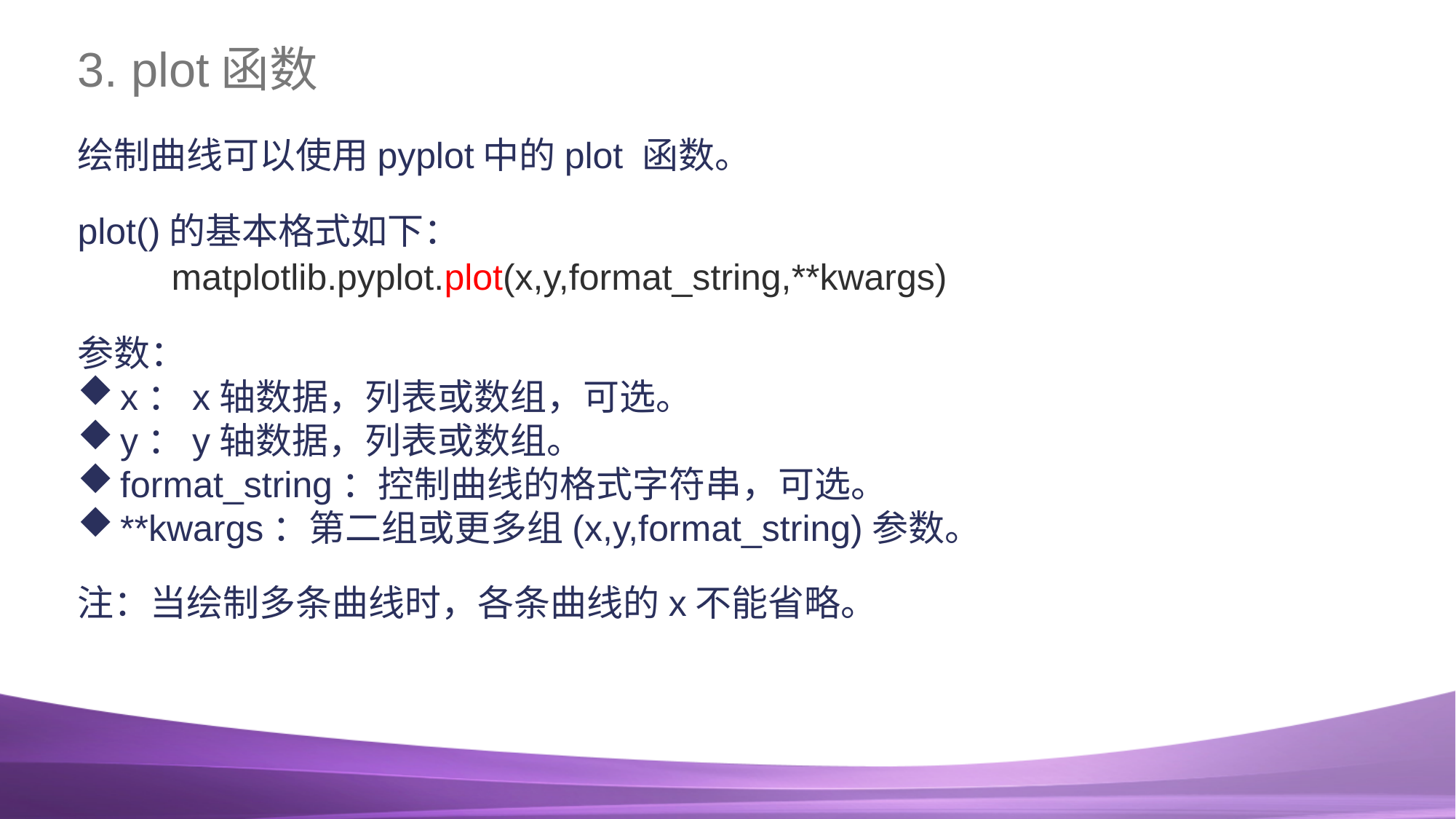

# 3. plot函数
绘制曲线可以使用pyplot中的plot 函数。
plot()的基本格式如下：
matplotlib.pyplot.plot(x,y,format_string,**kwargs)
参数：
x：x轴数据，列表或数组，可选。
y：y轴数据，列表或数组。
format_string：控制曲线的格式字符串，可选。
**kwargs：第二组或更多组(x,y,format_string)参数。
注：当绘制多条曲线时，各条曲线的x不能省略。